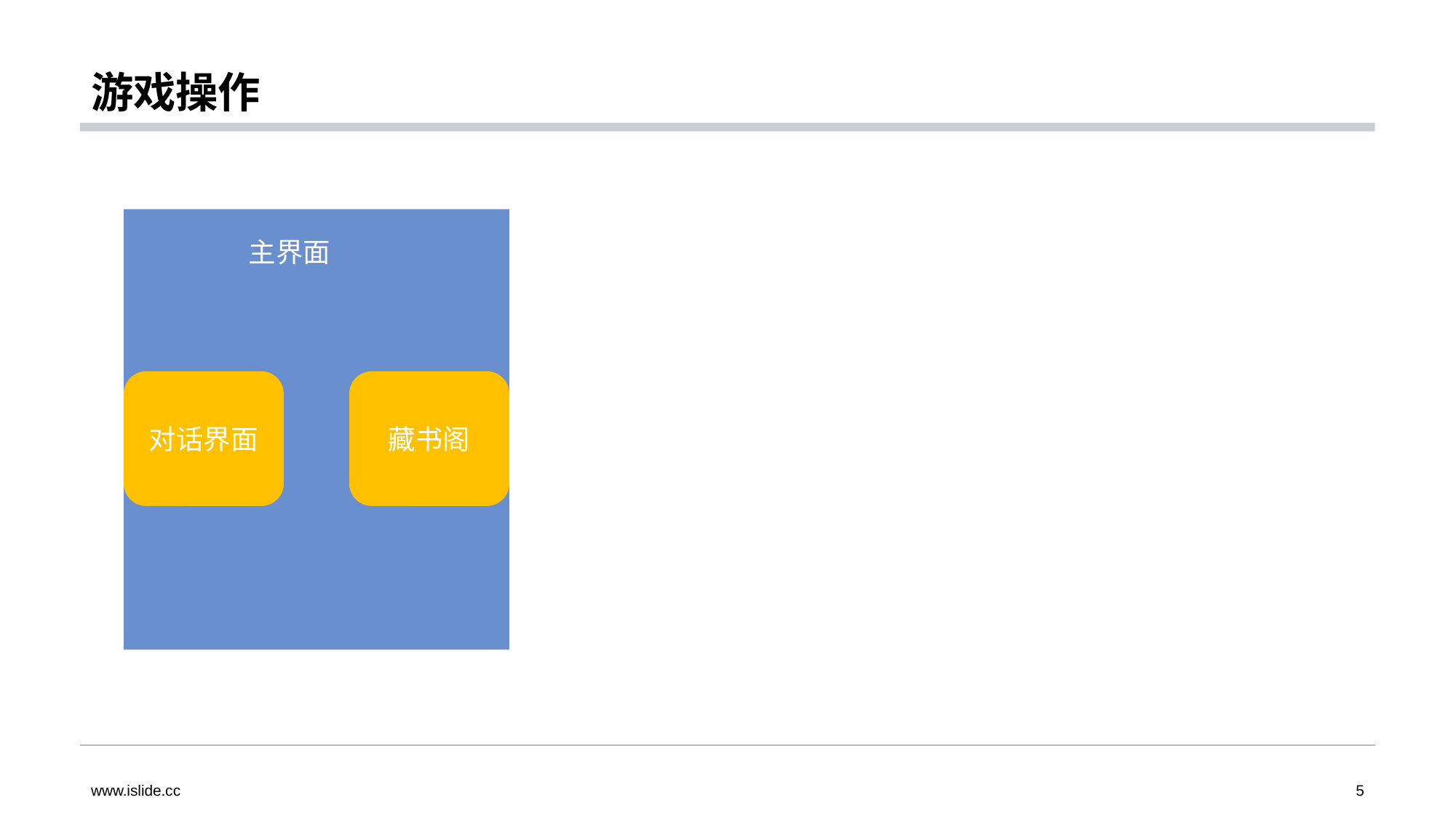

# 游戏操作

主界面
对话界面
藏书阁
www.islide.cc
5